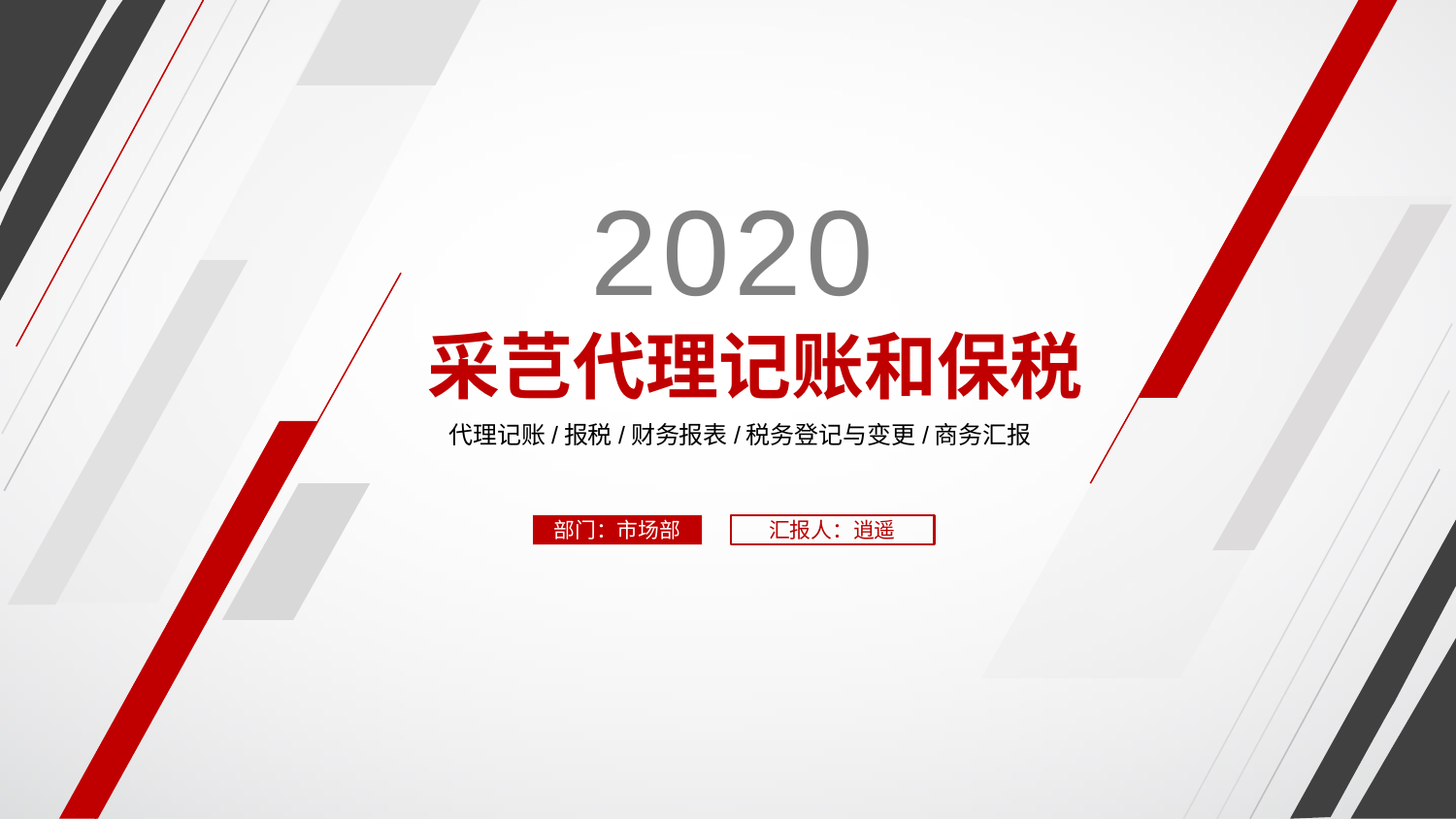

2020

采芑代理记账和保税
代理记账/报税/财务报表/税务登记与变更/商务汇报

部门：市场部
汇报人：逍遥